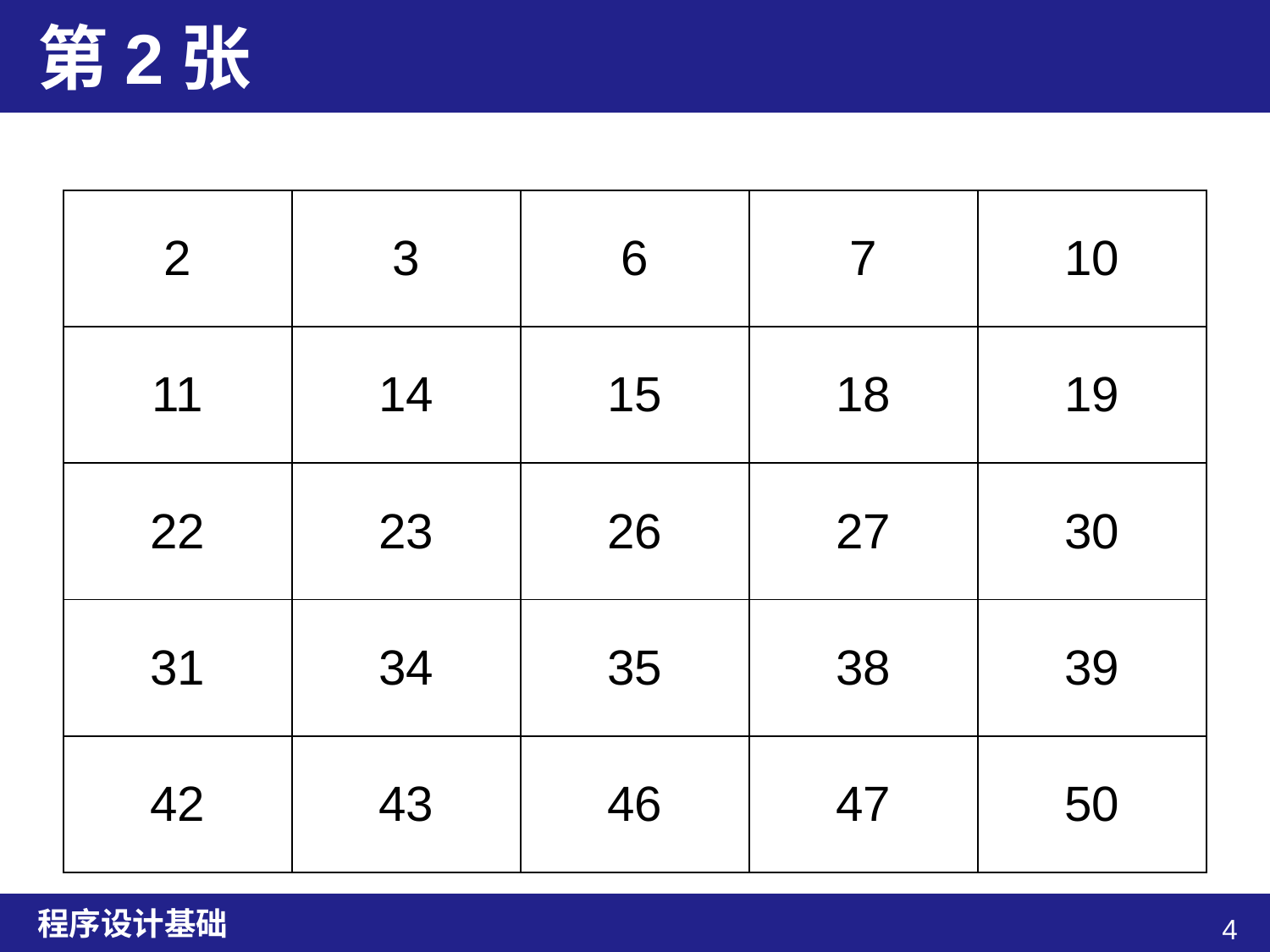

# 第2张
| 2 | 3 | 6 | 7 | 10 |
| --- | --- | --- | --- | --- |
| 11 | 14 | 15 | 18 | 19 |
| 22 | 23 | 26 | 27 | 30 |
| 31 | 34 | 35 | 38 | 39 |
| 42 | 43 | 46 | 47 | 50 |